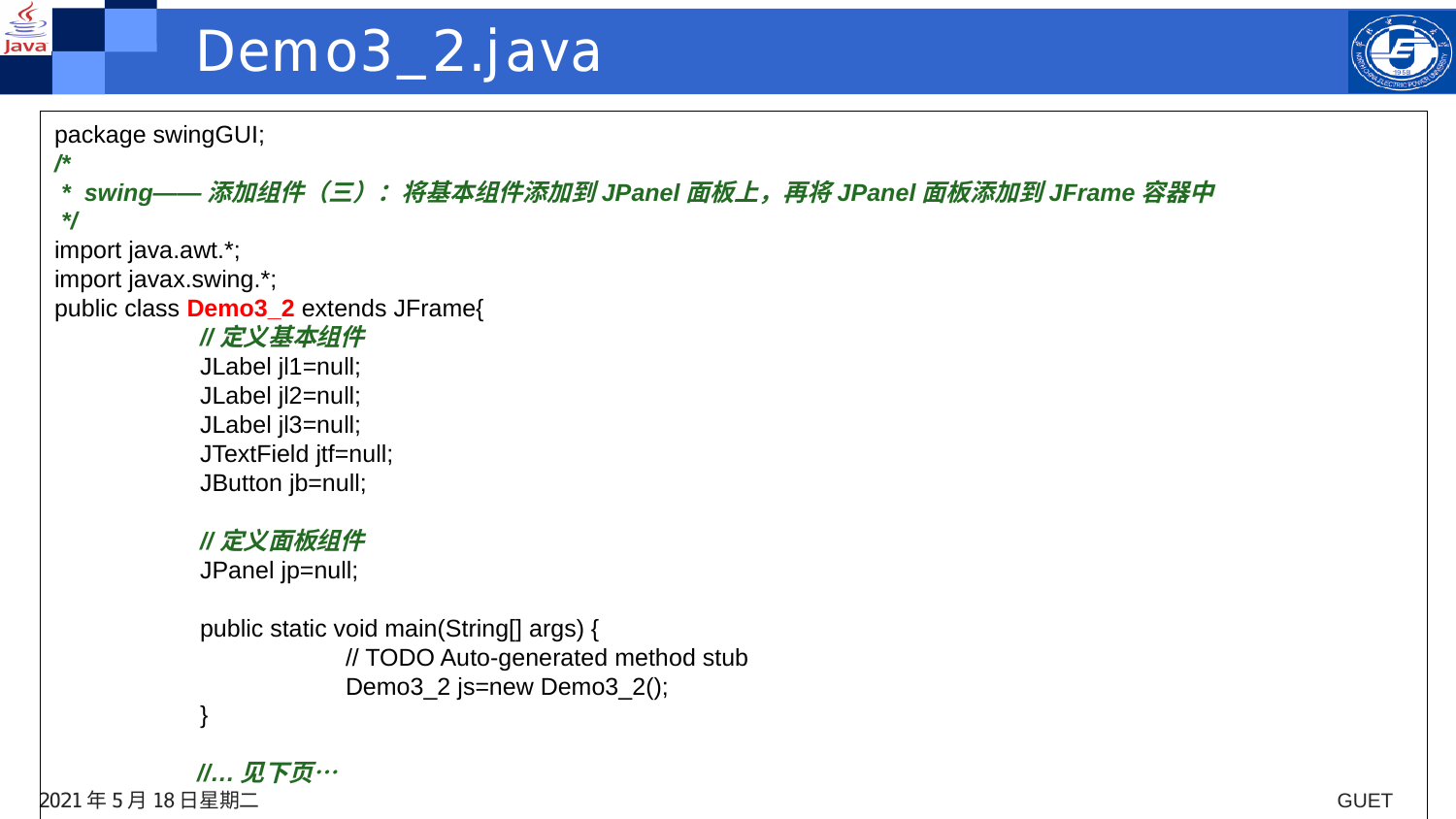

# Demo3_2.java
package swingGUI;
/*
 *  swing——添加组件（三）：将基本组件添加到JPanel面板上，再将JPanel面板添加到JFrame容器中
 */
import java.awt.*;
import javax.swing.*;
public class Demo3_2 extends JFrame{
	//定义基本组件
	JLabel jl1=null;
	JLabel jl2=null;
	JLabel jl3=null;
	JTextField jtf=null;
	JButton jb=null;

	//定义面板组件
	JPanel jp=null;

	public static void main(String[] args) {
		// TODO Auto-generated method stub
		Demo3_2 js=new Demo3_2();
	}

                     //…见下页…

GUET